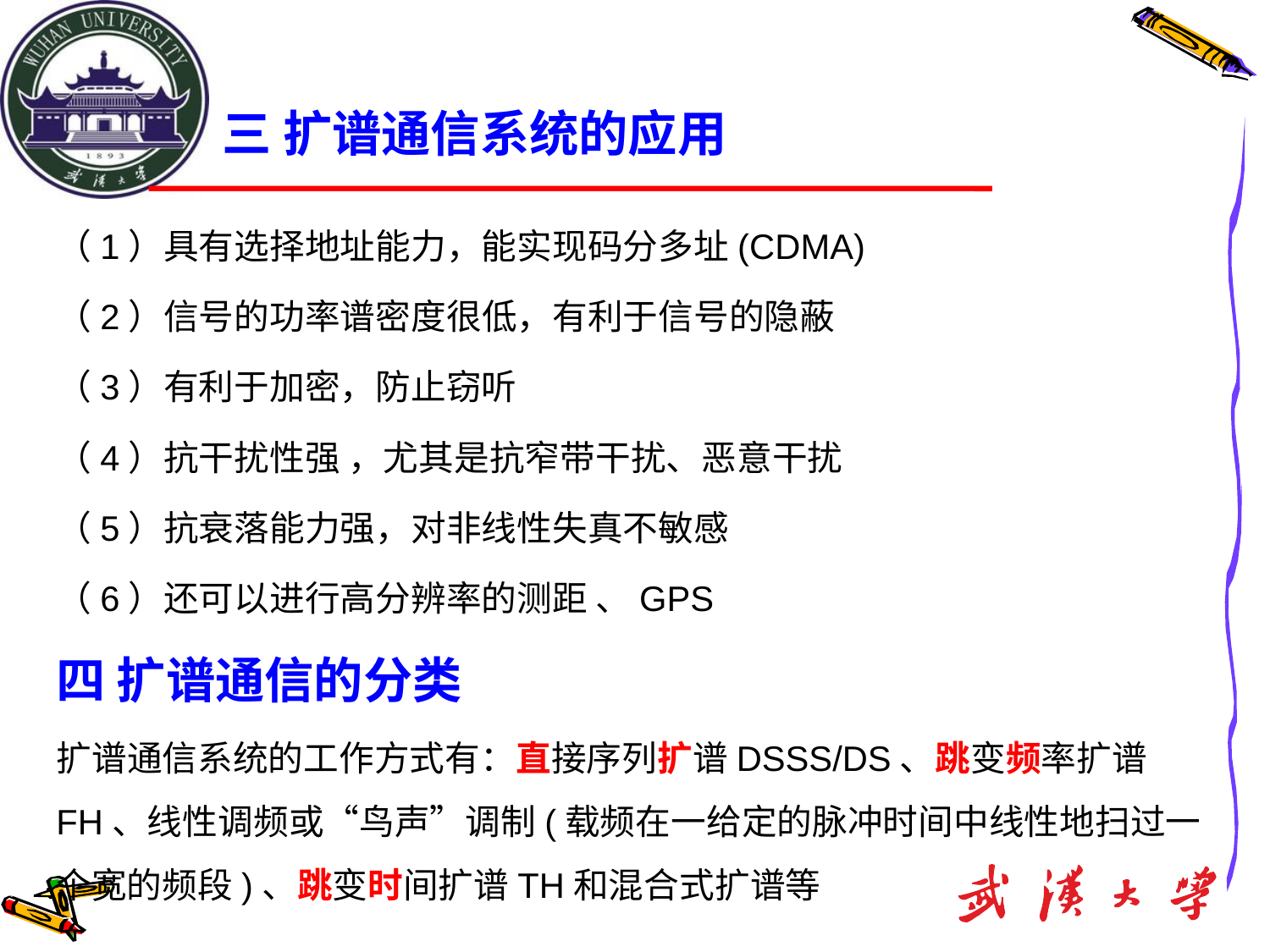

三 扩谱通信系统的应用
（1）具有选择地址能力，能实现码分多址(CDMA)
（2）信号的功率谱密度很低，有利于信号的隐蔽
（3）有利于加密，防止窃听
（4）抗干扰性强 ，尤其是抗窄带干扰、恶意干扰
（5）抗衰落能力强，对非线性失真不敏感
（6）还可以进行高分辨率的测距 、GPS
四 扩谱通信的分类
扩谱通信系统的工作方式有：直接序列扩谱DSSS/DS、跳变频率扩谱FH、线性调频或“鸟声”调制(载频在一给定的脉冲时间中线性地扫过一个宽的频段)、跳变时间扩谱TH和混合式扩谱等